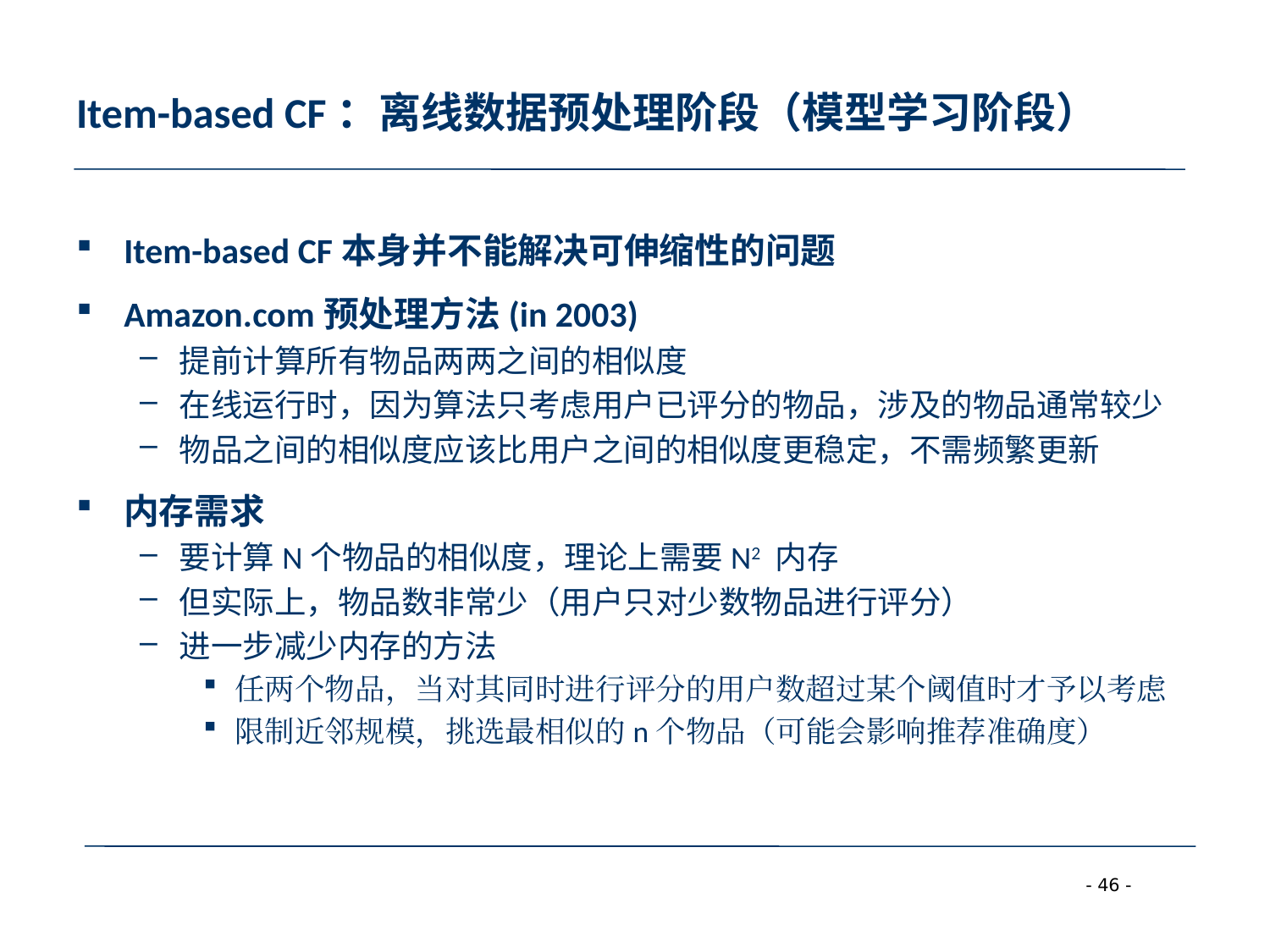

# Item-based CF：离线数据预处理阶段（模型学习阶段）
Item-based CF本身并不能解决可伸缩性的问题
Amazon.com预处理方法(in 2003)
提前计算所有物品两两之间的相似度
在线运行时，因为算法只考虑用户已评分的物品，涉及的物品通常较少
物品之间的相似度应该比用户之间的相似度更稳定，不需频繁更新
内存需求
要计算N个物品的相似度，理论上需要N2 内存
但实际上，物品数非常少（用户只对少数物品进行评分）
进一步减少内存的方法
任两个物品，当对其同时进行评分的用户数超过某个阈值时才予以考虑
限制近邻规模，挑选最相似的n个物品（可能会影响推荐准确度）